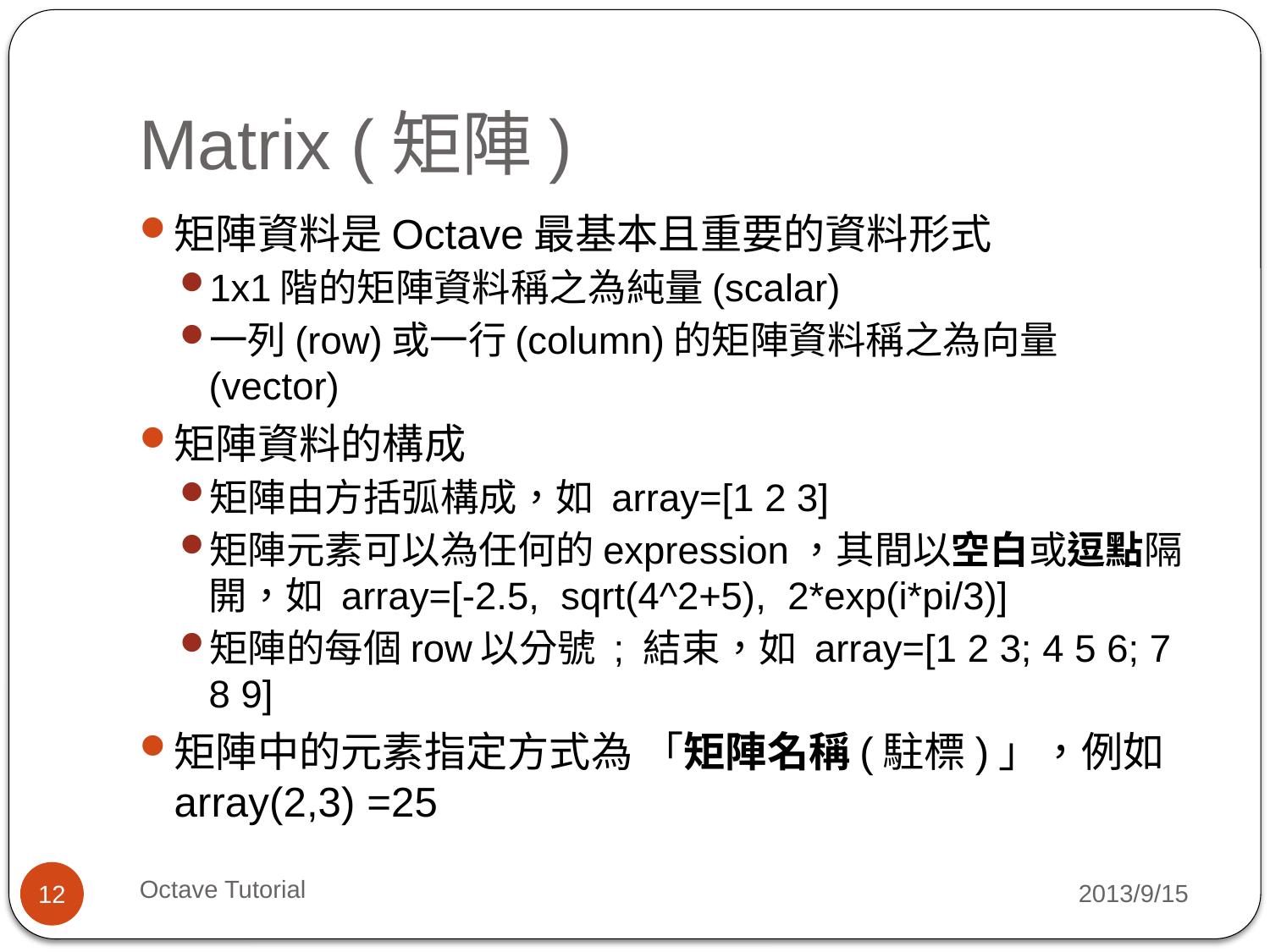

# Matrix (矩陣)
矩陣資料是Octave最基本且重要的資料形式
1x1階的矩陣資料稱之為純量(scalar)
一列(row)或一行(column)的矩陣資料稱之為向量(vector)
矩陣資料的構成
矩陣由方括弧構成，如 array=[1 2 3]
矩陣元素可以為任何的expression，其間以空白或逗點隔開，如 array=[-2.5,  sqrt(4^2+5),  2*exp(i*pi/3)]
矩陣的每個row以分號 ; 結束，如 array=[1 2 3; 4 5 6; 7 8 9]
矩陣中的元素指定方式為 「矩陣名稱(駐標)」，例如 array(2,3) =25
Octave Tutorial
2013/9/15
12